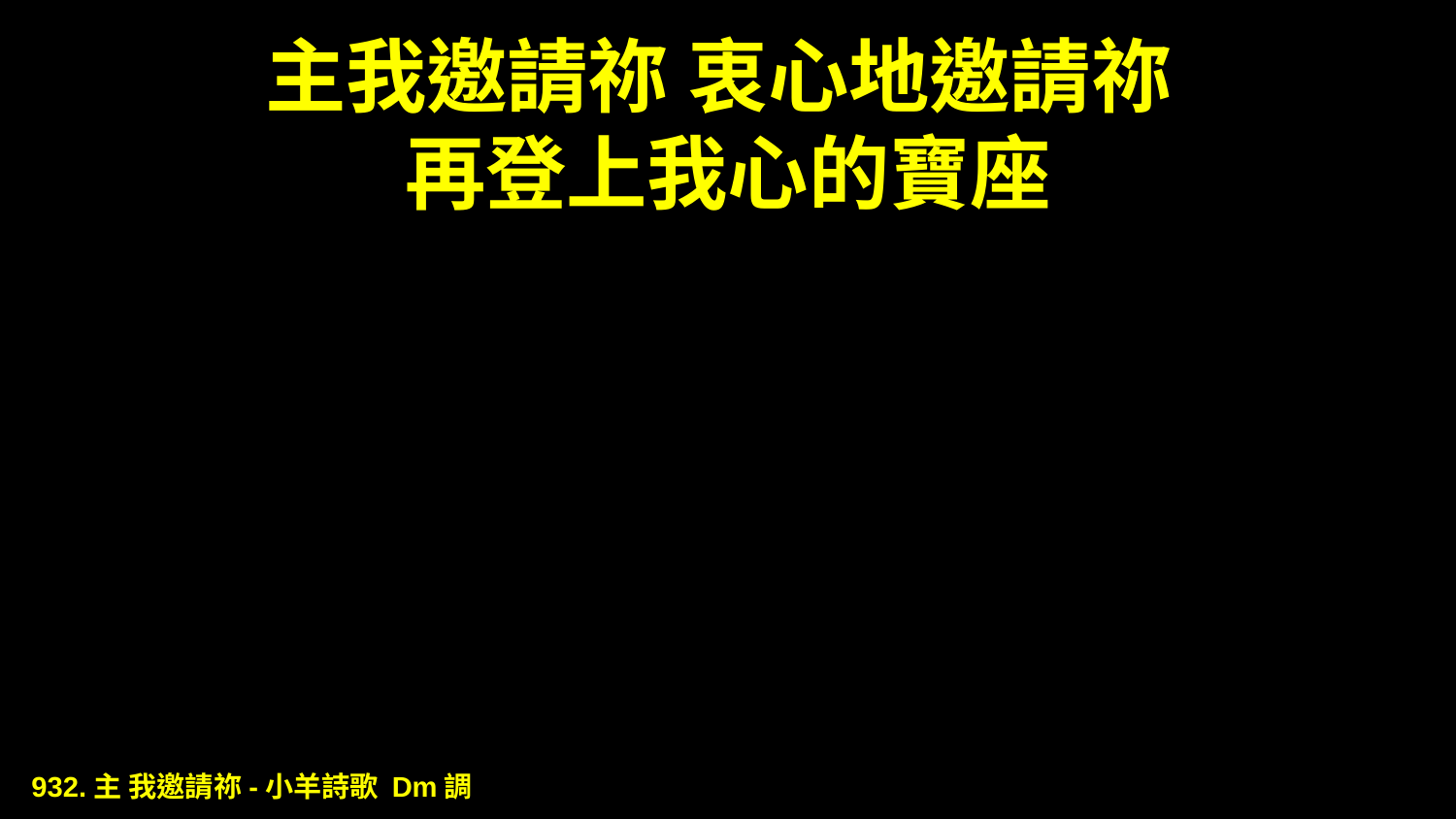

# 主我邀請祢 衷心地邀請祢 再登上我心的寶座
932.主 我邀請祢-小羊詩歌 Dm調